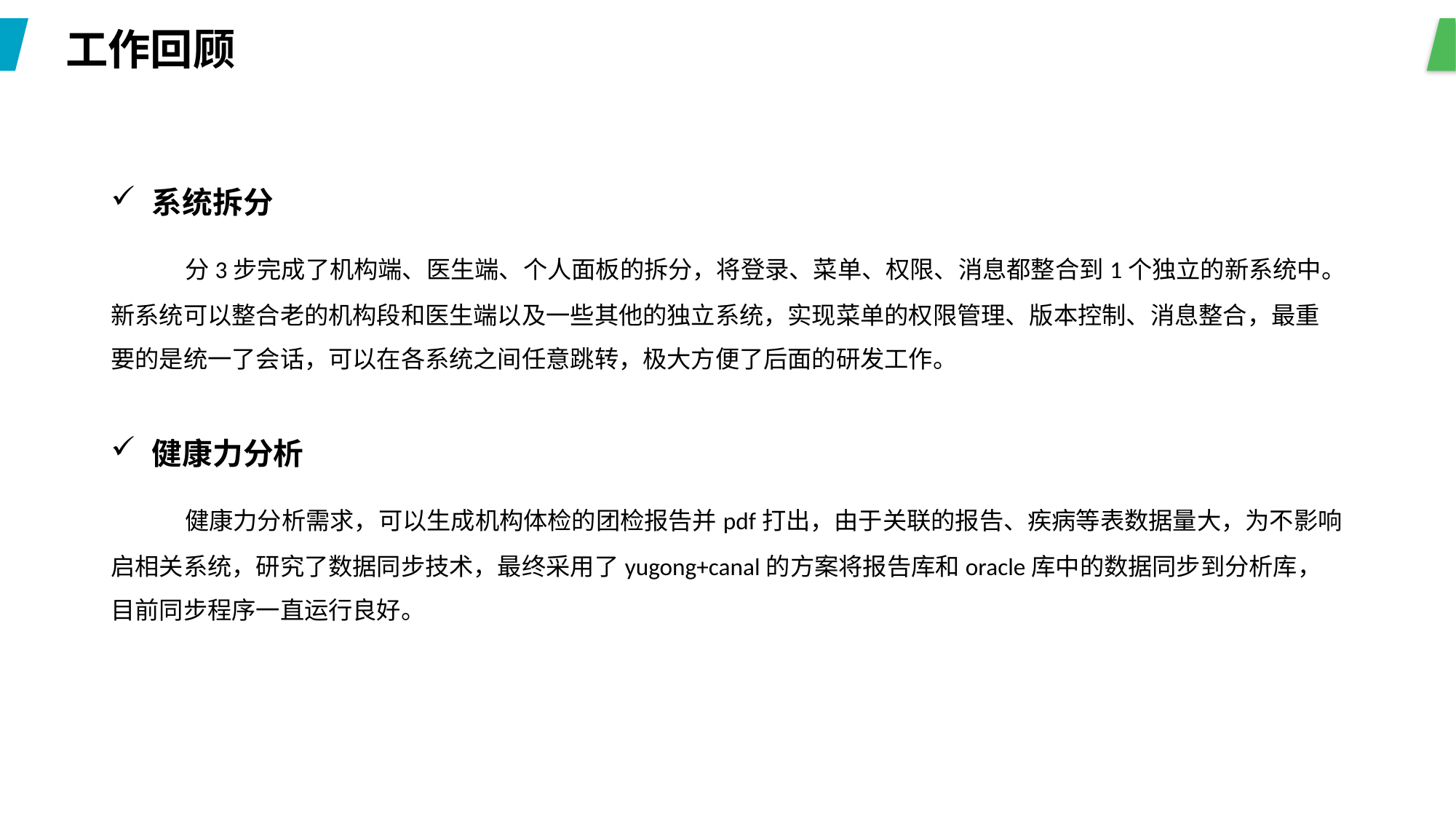

工作回顾
系统拆分
        分3步完成了机构端、医生端、个人面板的拆分，将登录、菜单、权限、消息都整合到1个独立的新系统中。新系统可以整合老的机构段和医生端以及一些其他的独立系统，实现菜单的权限管理、版本控制、消息整合，最重要的是统一了会话，可以在各系统之间任意跳转，极大方便了后面的研发工作。

健康力分析
        健康力分析需求，可以生成机构体检的团检报告并pdf打出，由于关联的报告、疾病等表数据量大，为不影响启相关系统，研究了数据同步技术，最终采用了yugong+canal的方案将报告库和oracle库中的数据同步到分析库，目前同步程序一直运行良好。